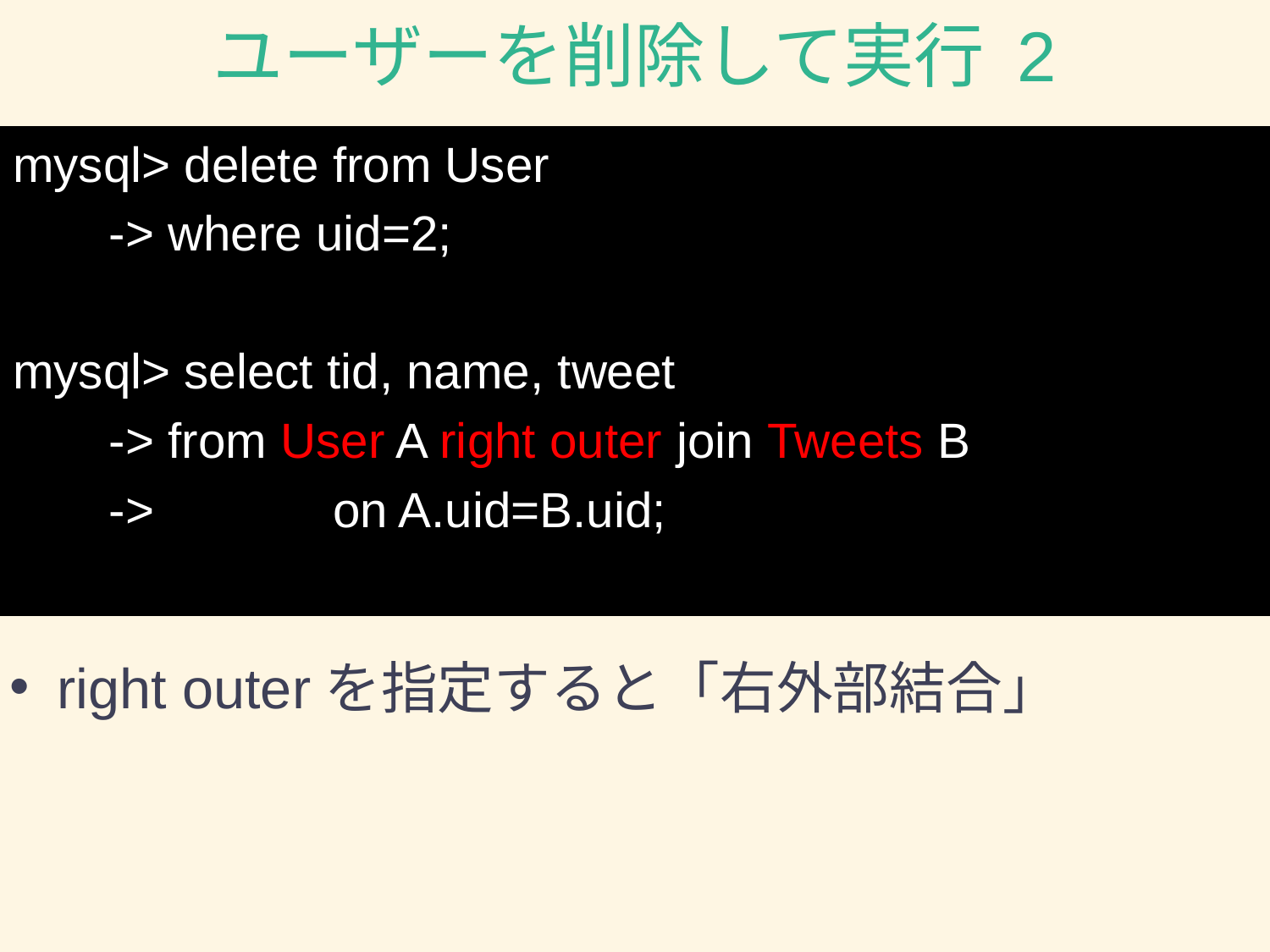

# ユーザーを削除して実行 2
mysql> delete from User
       -> where uid=2;

mysql> select tid, name, tweet
       -> from User A right outer join Tweets B
       ->             on A.uid=B.uid;

right outerを指定すると「右外部結合」